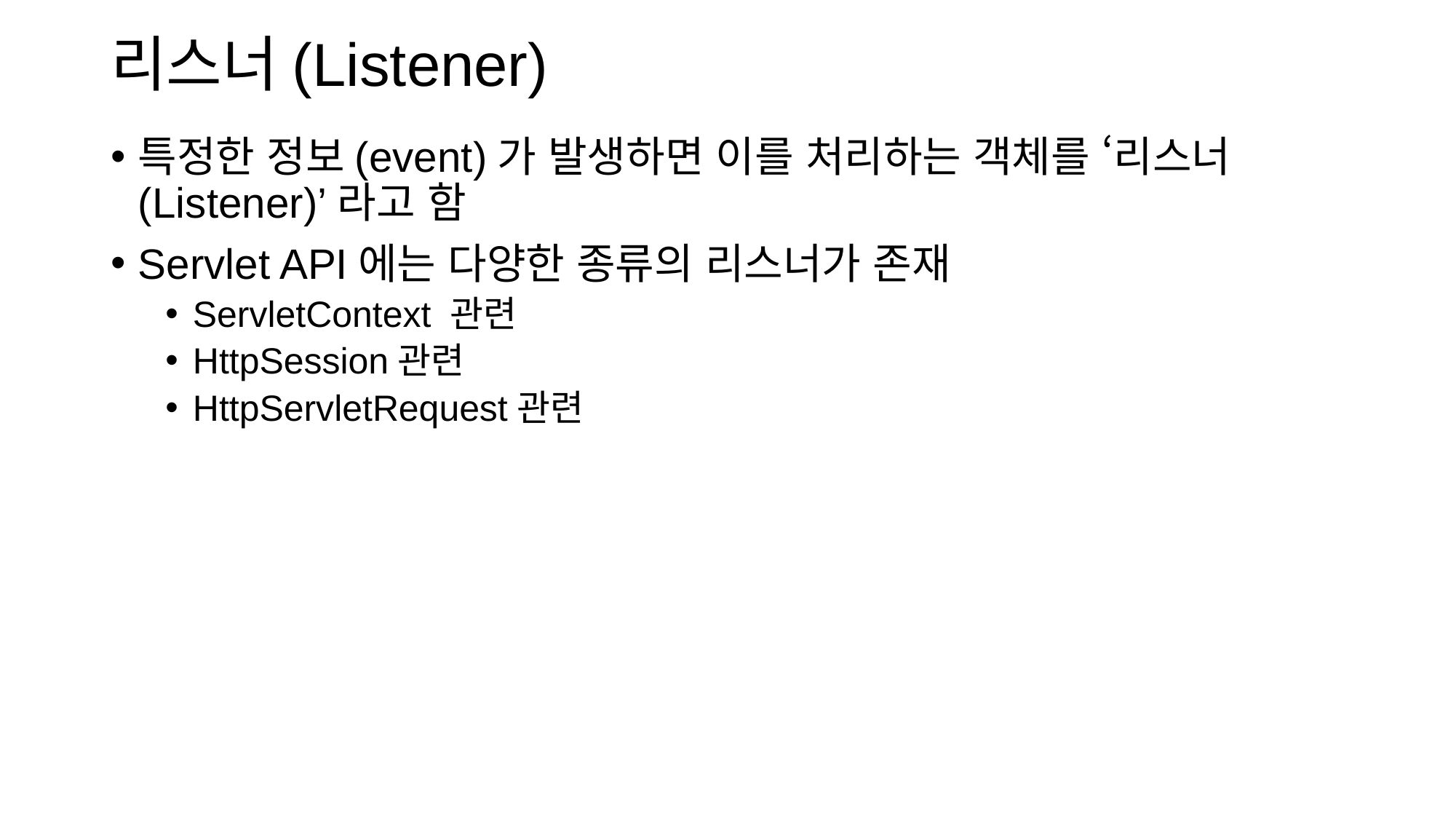

# 리스너(Listener)
특정한 정보(event)가 발생하면 이를 처리하는 객체를 ‘리스너(Listener)’라고 함
Servlet API에는 다양한 종류의 리스너가 존재
ServletContext 관련
HttpSession관련
HttpServletRequest관련